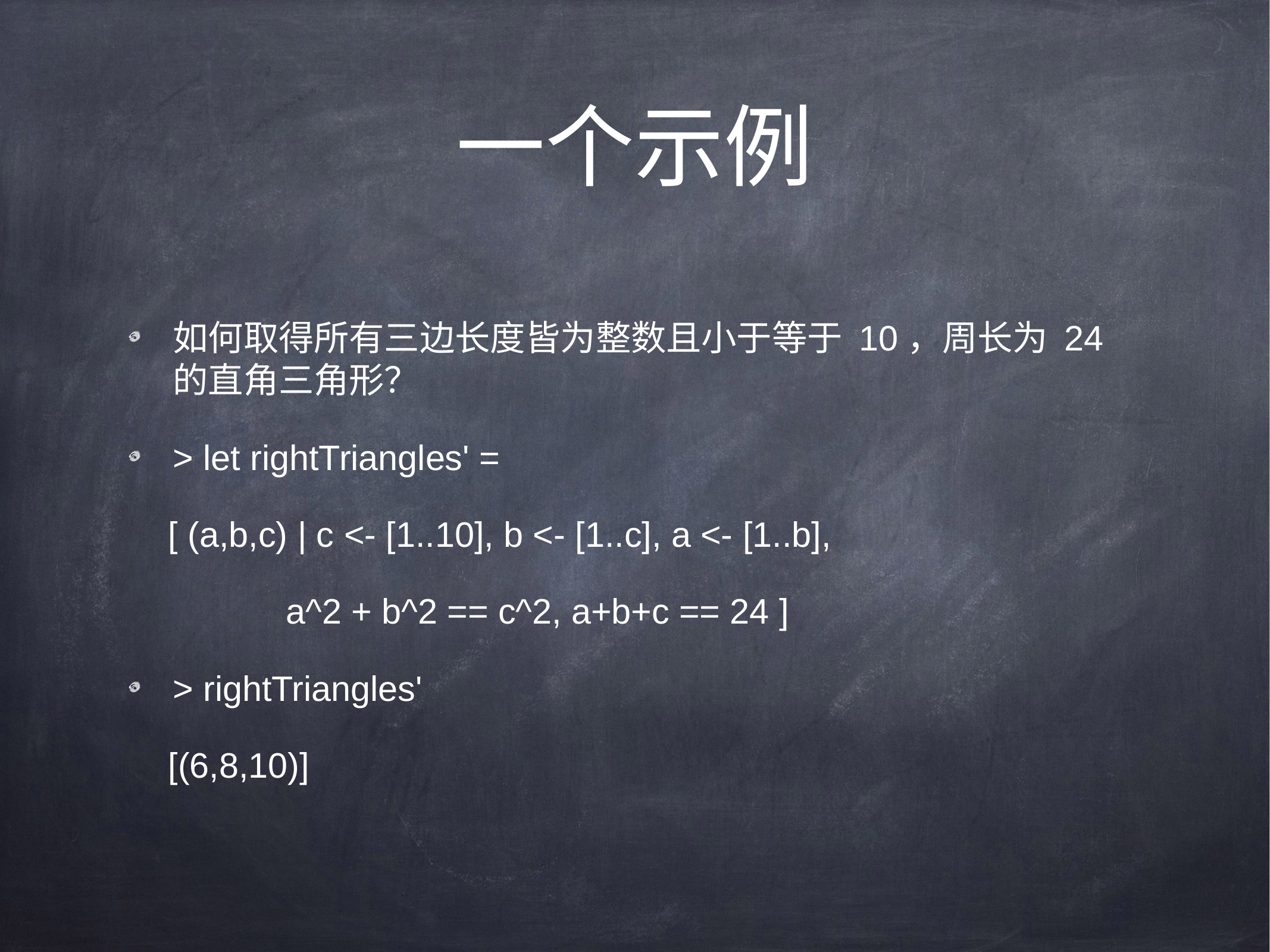

# 一个示例
如何取得所有三边长度皆为整数且小于等于 10，周长为 24 的直角三角形？
> let rightTriangles' =
    [ (a,b,c) | c <- [1..10], b <- [1..c], a <- [1..b],
                a^2 + b^2 == c^2, a+b+c == 24 ]
> rightTriangles'
    [(6,8,10)]